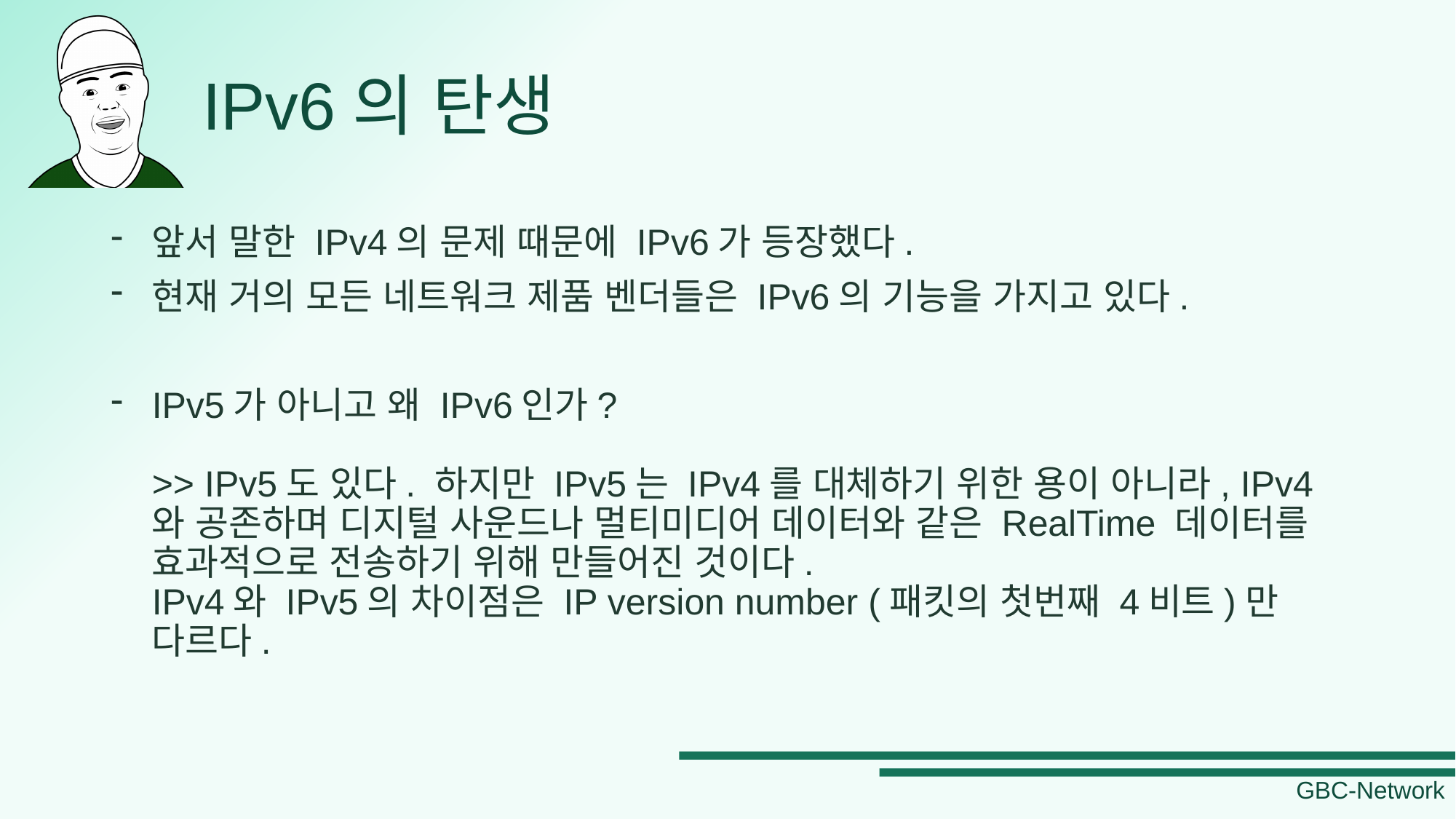

# IPv6의 탄생
앞서 말한 IPv4의 문제 때문에 IPv6가 등장했다.
현재 거의 모든 네트워크 제품 벤더들은 IPv6의 기능을 가지고 있다.

IPv5가 아니고 왜 IPv6인가?
>> IPv5도 있다. 하지만 IPv5는 IPv4를 대체하기 위한 용이 아니라, IPv4와 공존하며 디지털 사운드나 멀티미디어 데이터와 같은 RealTime 데이터를 효과적으로 전송하기 위해 만들어진 것이다.
IPv4와 IPv5의 차이점은 IP version number (패킷의 첫번째 4비트)만 다르다.